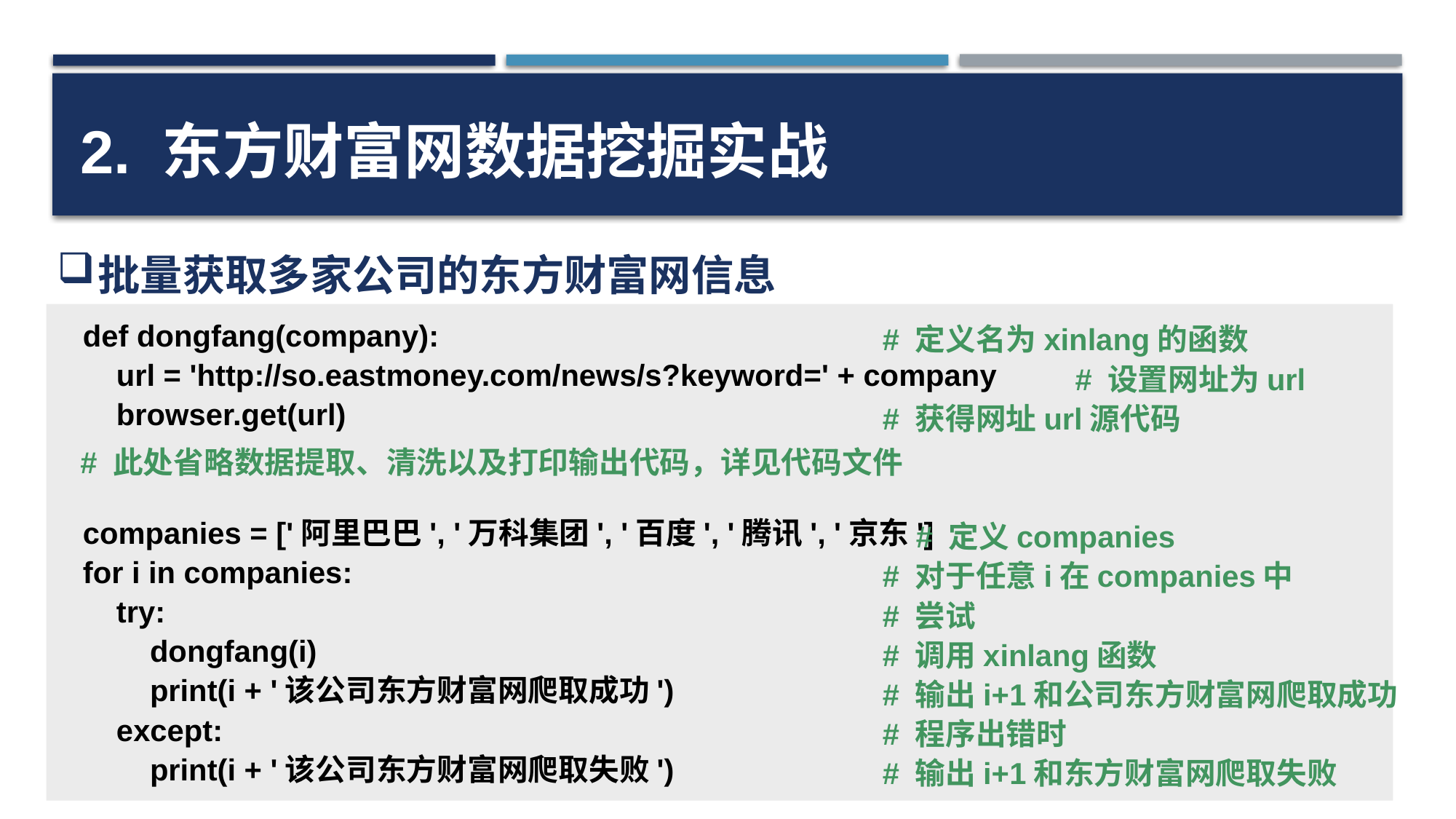

2. 东方财富网数据挖掘实战
批量获取多家公司的东方财富网信息

def dongfang(company):
    url = 'http://so.eastmoney.com/news/s?keyword=' + company
    browser.get(url)

companies = ['阿里巴巴', '万科集团', '百度', '腾讯', '京东']
for i in companies:
    try:
        dongfang(i)
        print(i + '该公司东方财富网爬取成功')
    except:
        print(i + '该公司东方财富网爬取失败')
# 定义名为xinlang的函数
                       # 设置网址为url
# 获得网址url源代码

    # 定义companies
# 对于任意i在companies中
# 尝试
# 调用xinlang函数
# 输出i+1和公司东方财富网爬取成功
# 程序出错时
# 输出i+1和东方财富网爬取失败
# 此处省略数据提取、清洗以及打印输出代码，详见代码文件
17